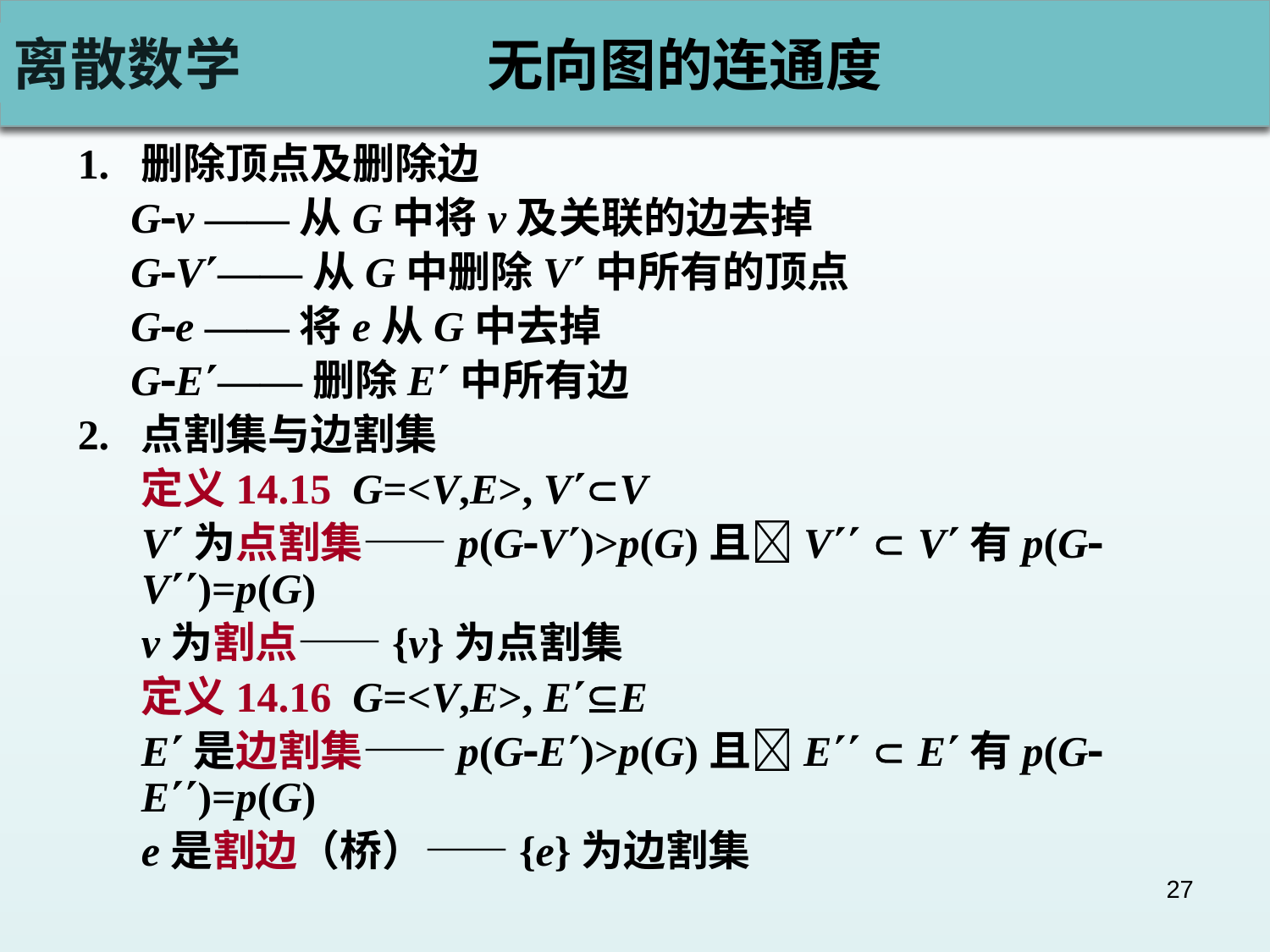

# 无向图的连通度
1.  删除顶点及删除边
     G−v ——从G中将v及关联的边去掉
     G−V′——从G中删除V′中所有的顶点
     G−e ——将e从G中去掉
     G−E′——删除E′中所有边
2.  点割集与边割集
	定义14.15  G=<V,E>, V′⊂V
      V′为点割集——p(G−V′)>p(G)且∀V′′ ⊂ V′有p(G− V′′)=p(G)
      v为割点——{v}为点割集
	定义14.16  G=<V,E>, E′⊆E
      E′是边割集——p(G−E′)>p(G)且∀E′′ ⊂ E′有p(G− E′′)=p(G)
      e是割边（桥）——{e}为边割集
27